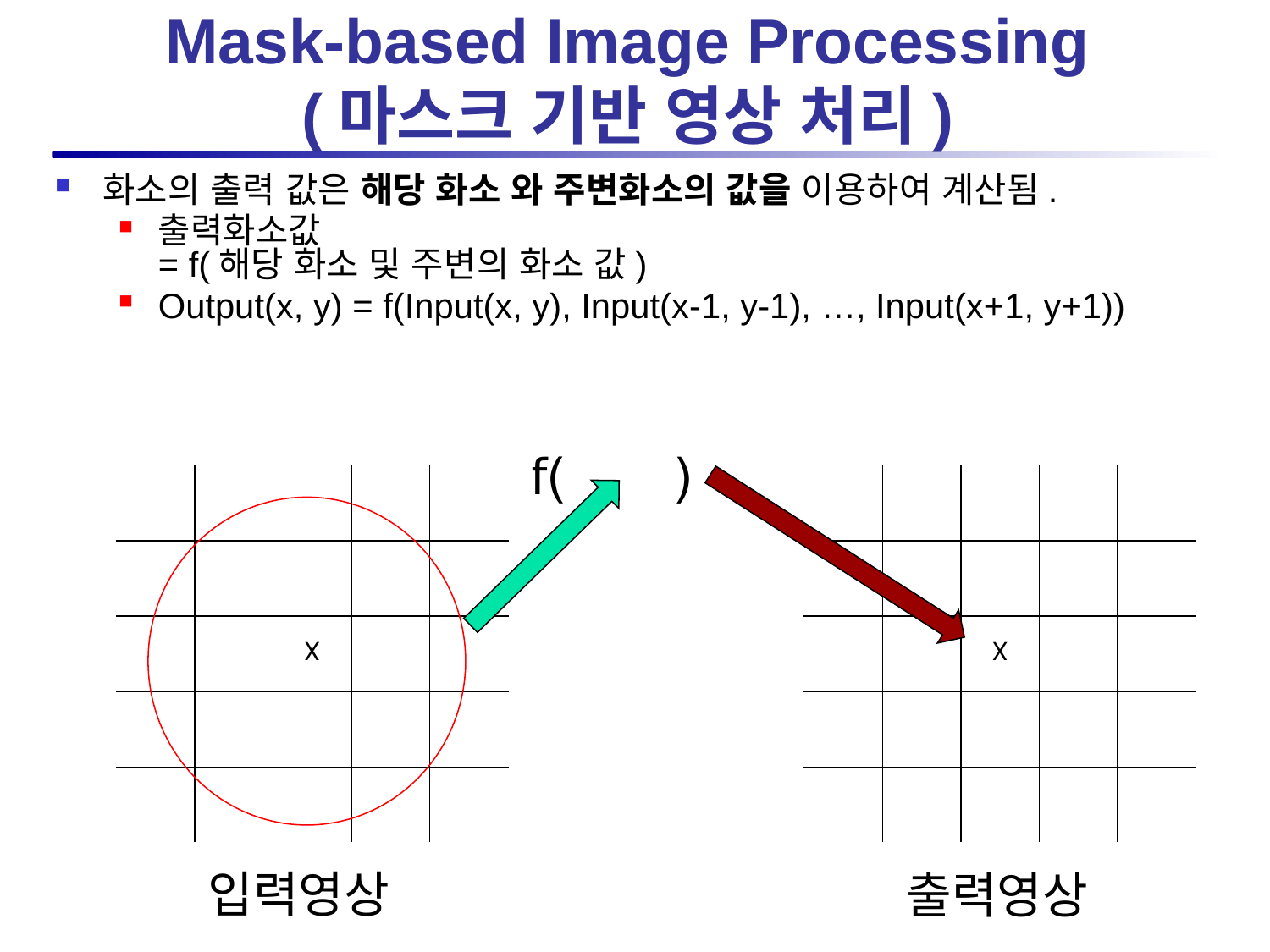

# Mask-based Image Processing (마스크 기반 영상 처리)
화소의 출력 값은 해당 화소 와 주변화소의 값을 이용하여 계산됨.
출력화소값
= f(해당 화소 및 주변의 화소 값)
Output(x, y) = f(Input(x, y), Input(x-1, y-1), …, Input(x+1, y+1))

f(       )

입력영상
출력영상
|  |  |  |  |  |
| --- | --- | --- | --- | --- |
|  |  |  |  |  |
|  |  | X |  |  |
|  |  |  |  |  |
|  |  |  |  |  |
|  |  |  |  |  |
| --- | --- | --- | --- | --- |
|  |  |  |  |  |
|  |  | X |  |  |
|  |  |  |  |  |
|  |  |  |  |  |